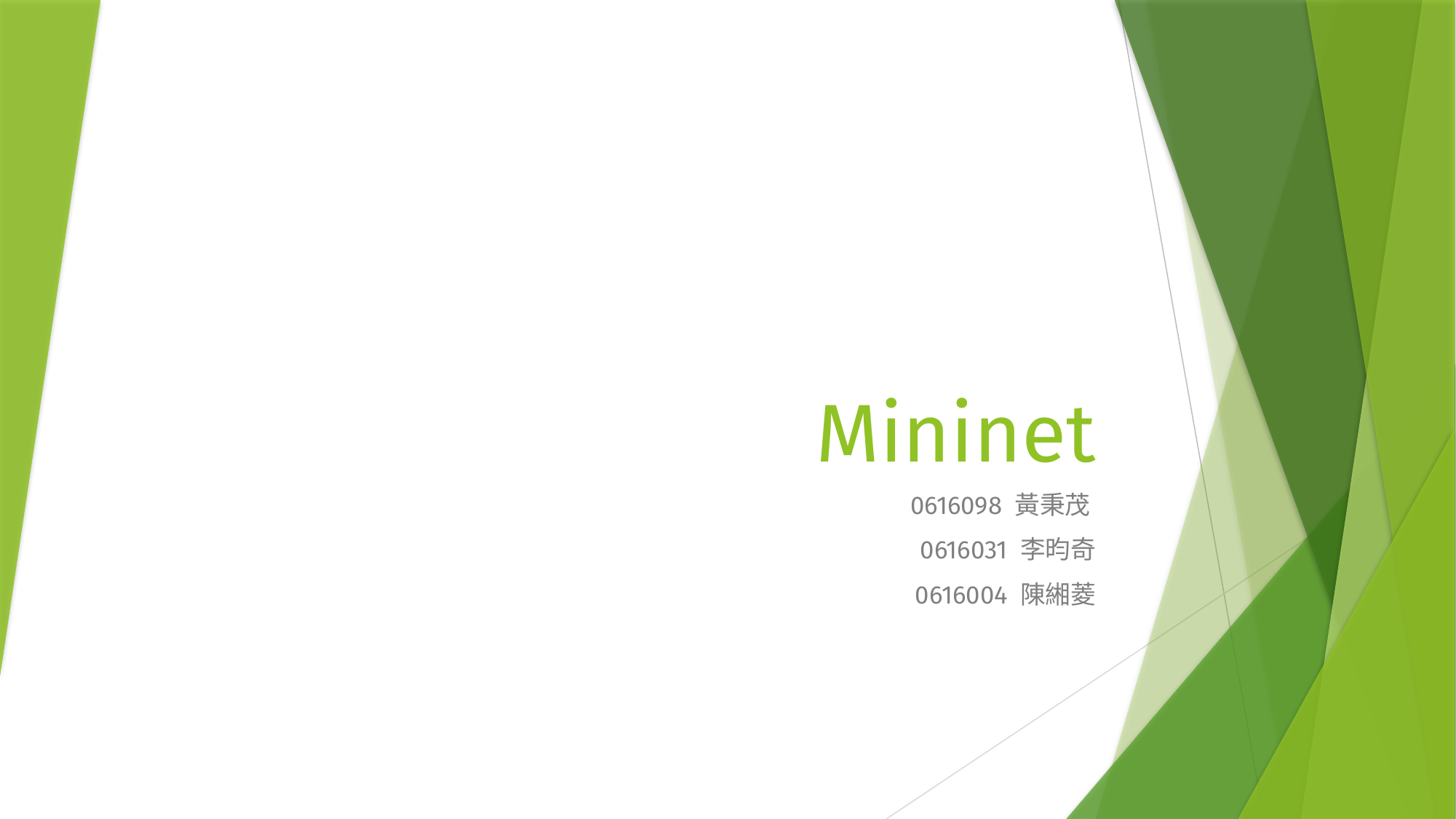

# Mininet
0616098 黃秉茂
0616031 李昀奇
0616004 陳緗菱